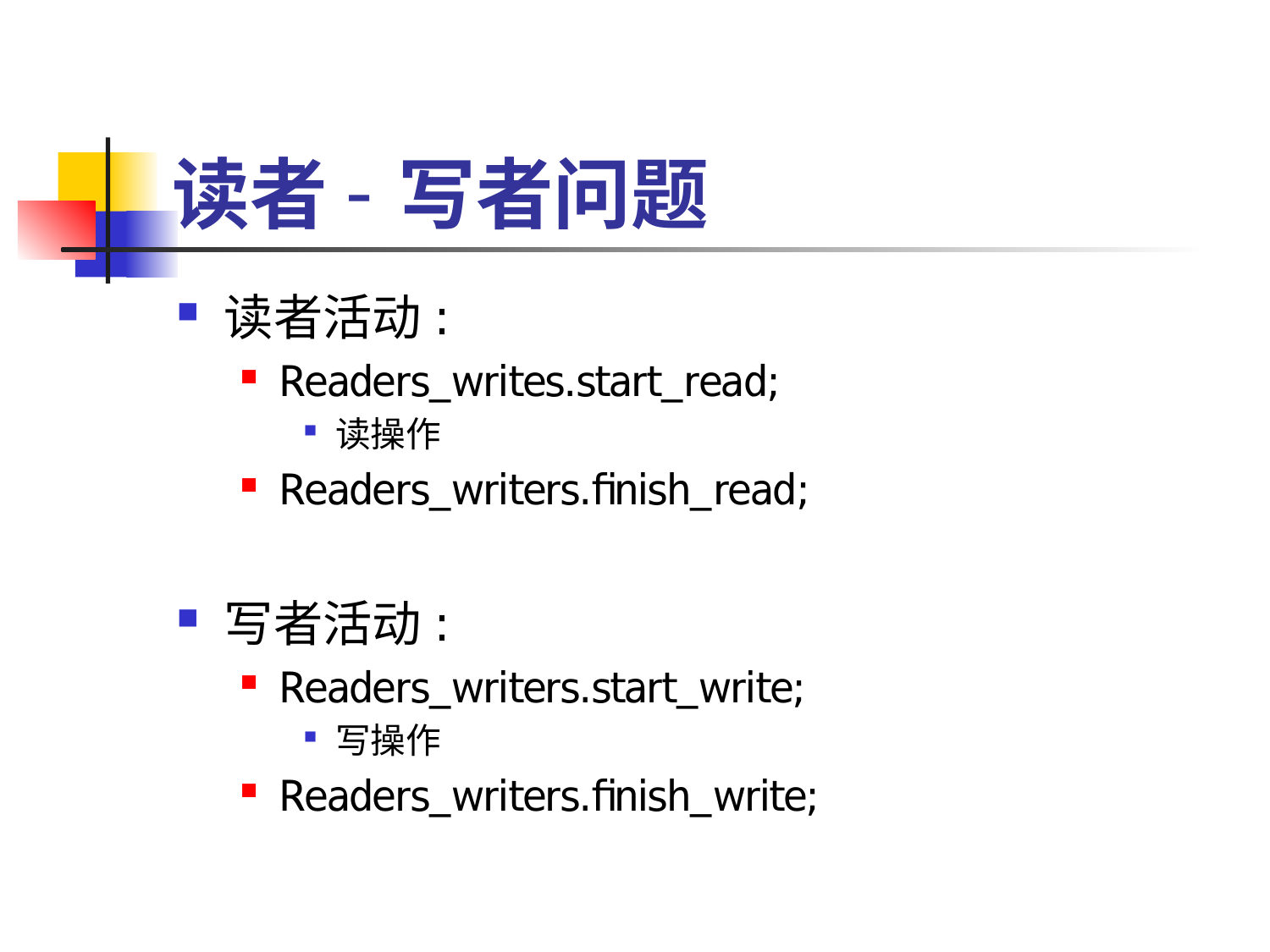

# 读者-写者问题
读者活动:
Readers_writes.start_read;
读操作
Readers_writers.finish_read;

写者活动:
Readers_writers.start_write;
写操作
Readers_writers.finish_write;